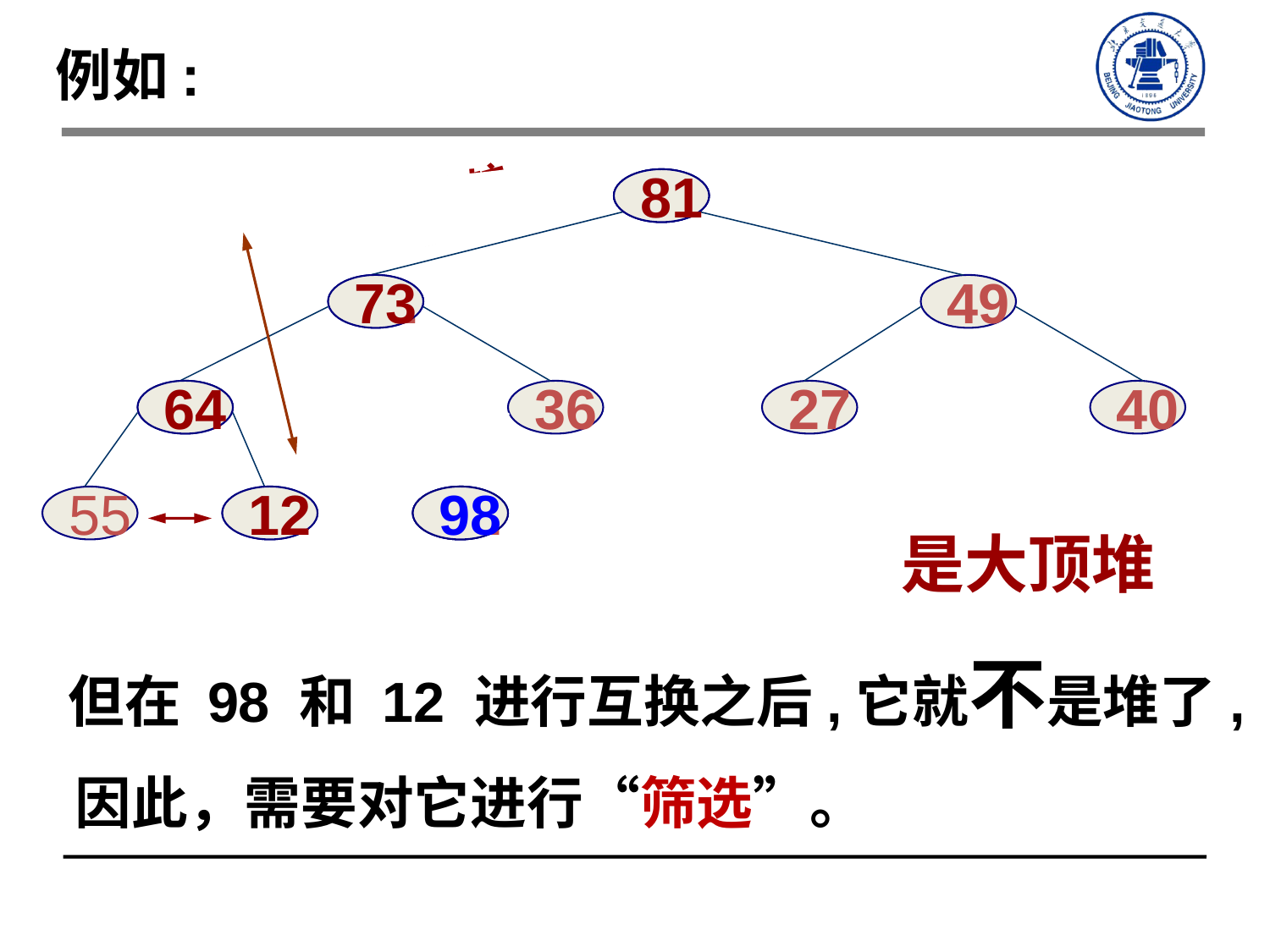

例如:

比较
12

98
12
81

比较

81
73
49

73
64
36
27
40

55
64
12
12
98
98

是大顶堆
但在 98 和 12 进行互换之后,它就不是堆了,
因此，需要对它进行“筛选”。